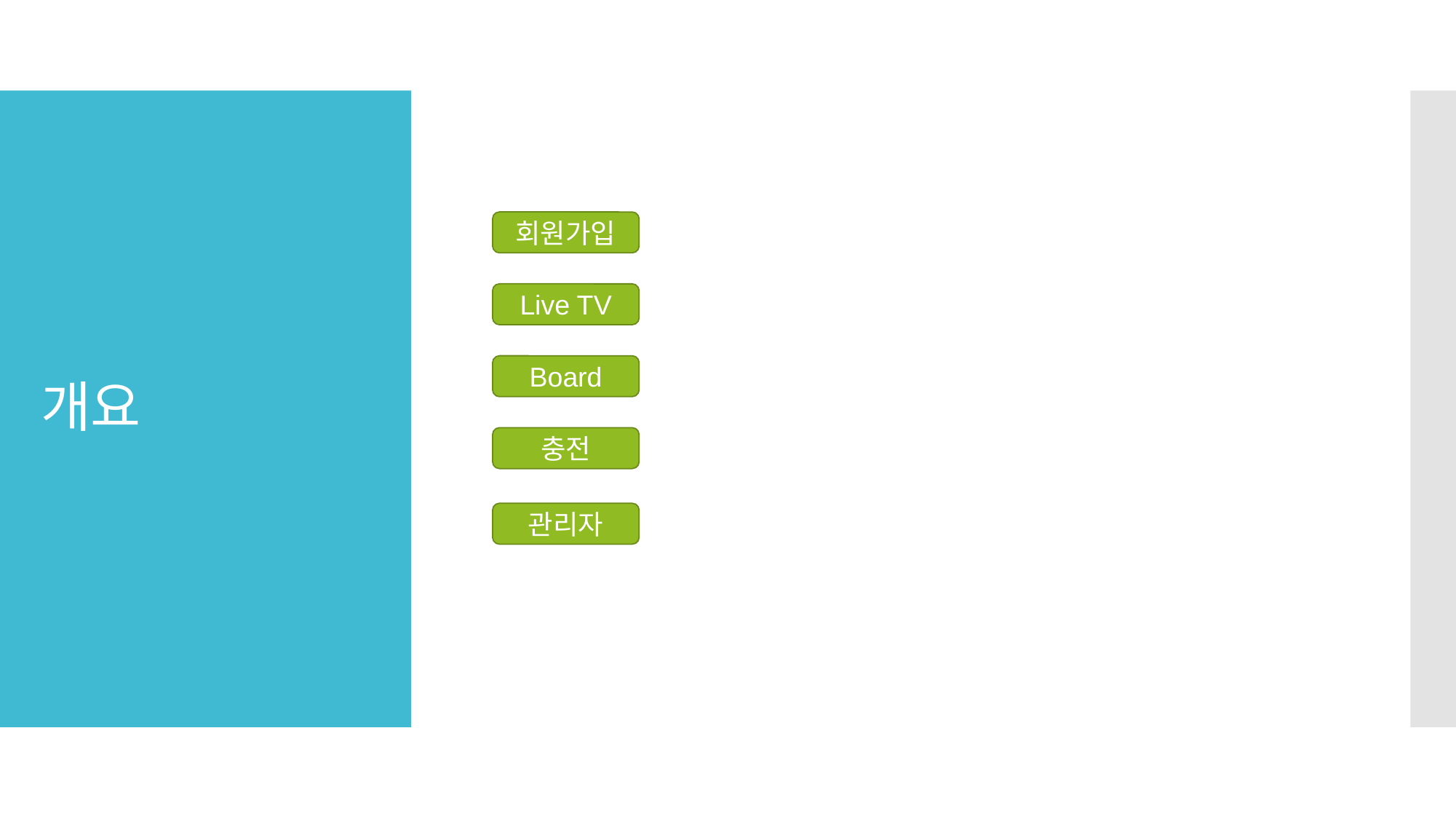

# 개요
회원가입
Live TV
Board
충전
관리자